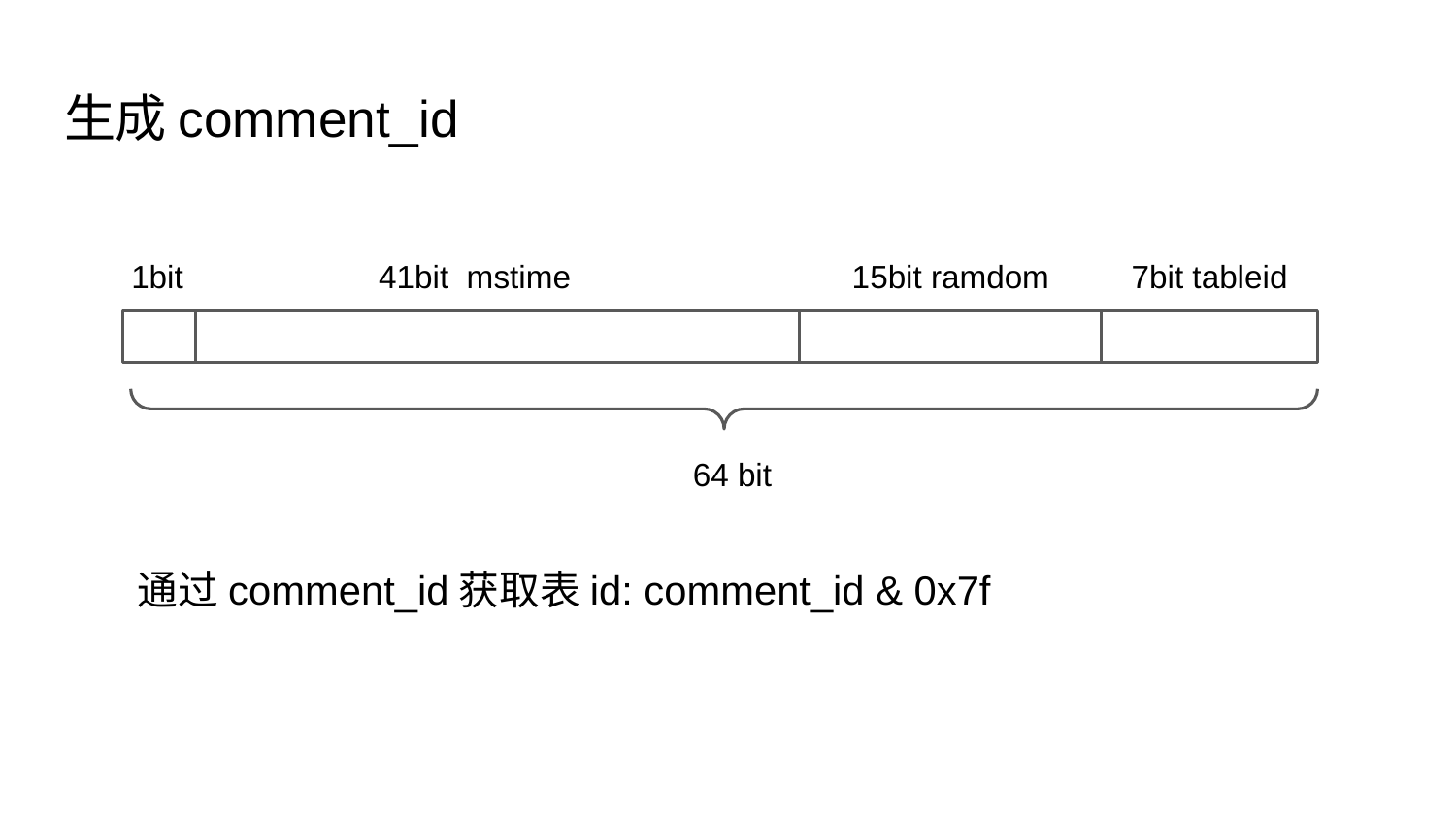

# 生成comment_id
1bit
41bit  mstime
15bit ramdom
7bit tableid

64 bit
通过comment_id获取表id: comment_id & 0x7f